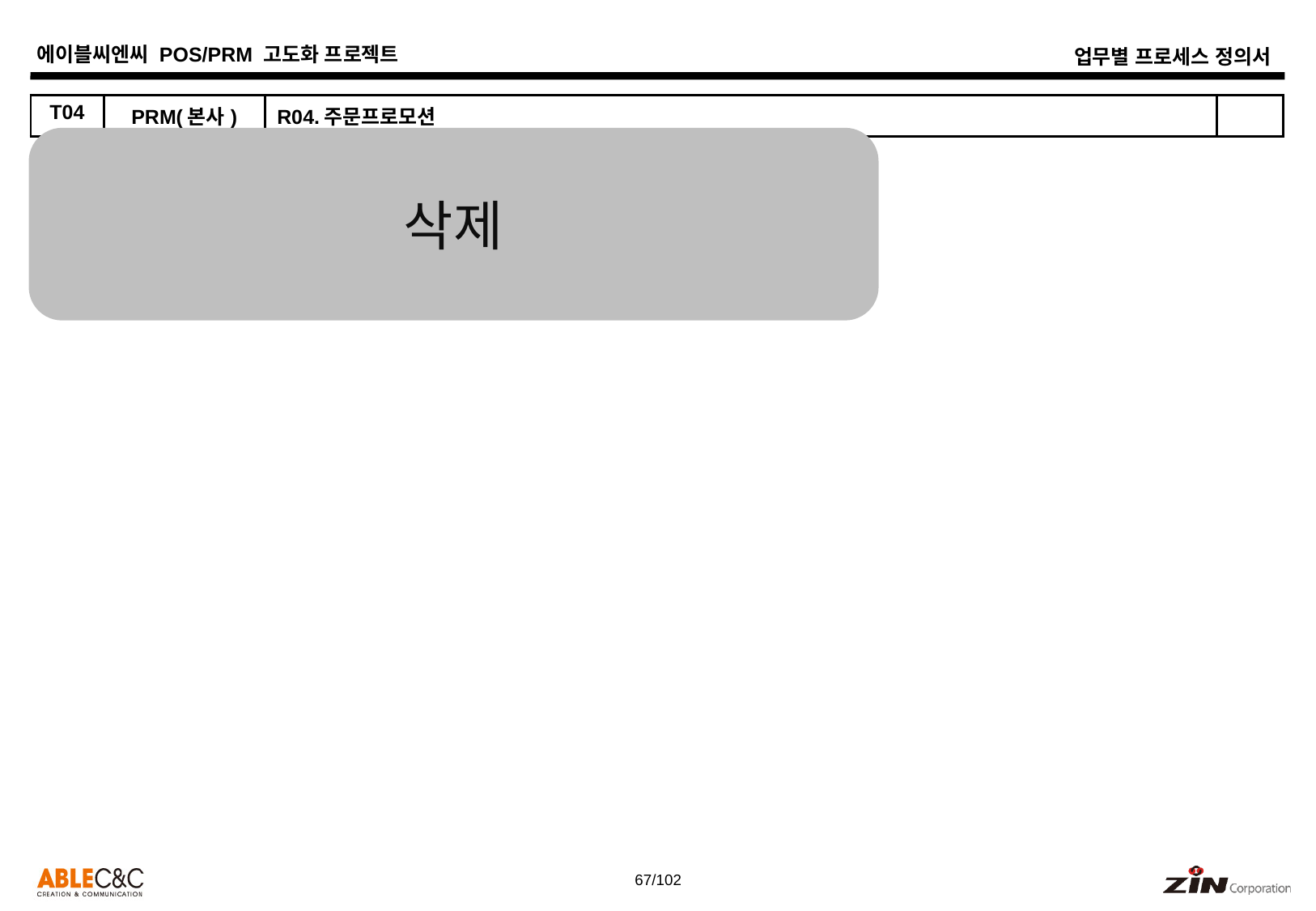

| T04 | PRM(본사) | R04.주문프로모션 |  |
| --- | --- | --- | --- |
삭제
[01] (PRM)
프로모션 등록
[02] (PRM)
매장/조건/혜택 등록